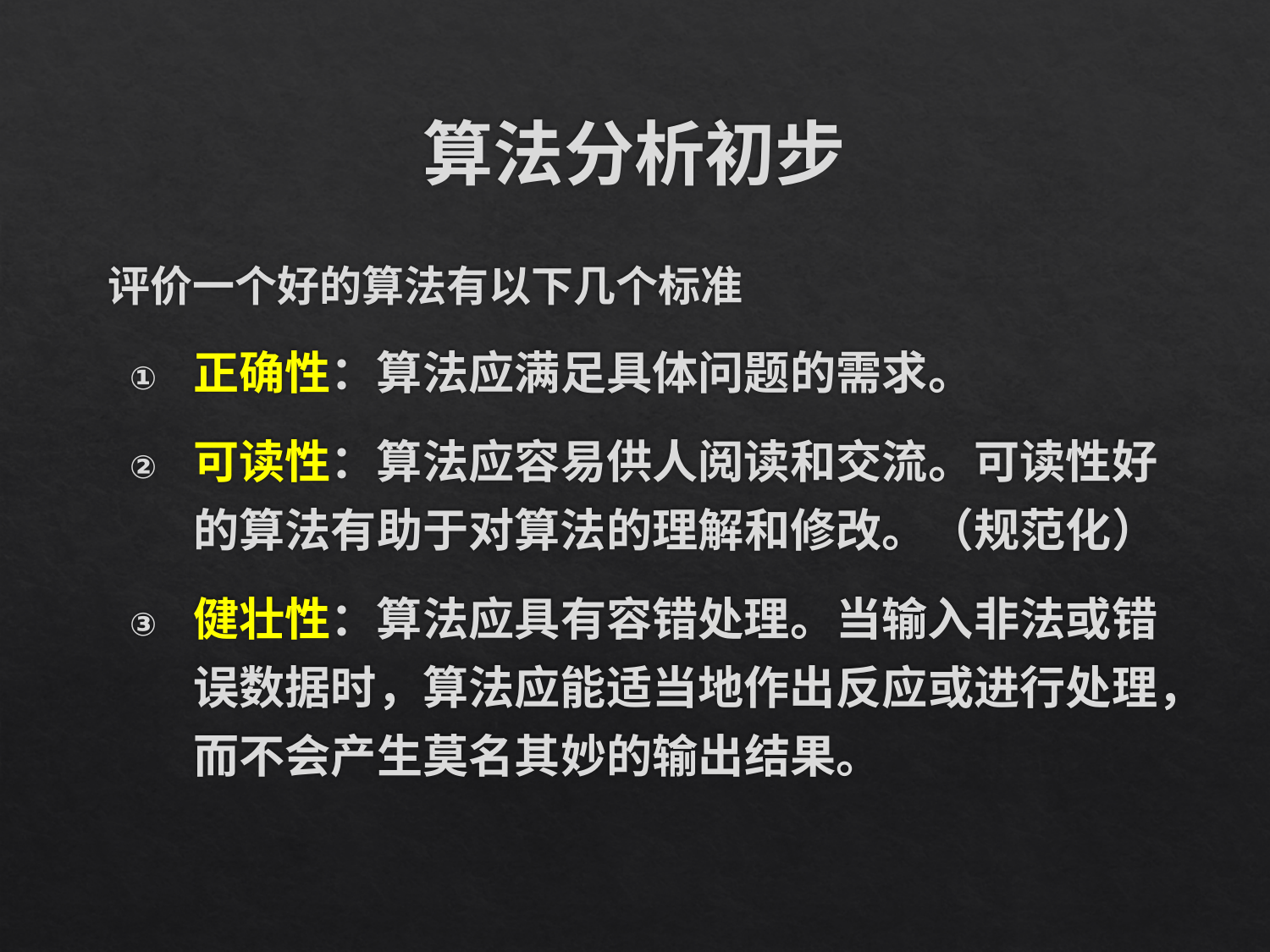

# 算法分析初步
评价一个好的算法有以下几个标准
正确性：算法应满足具体问题的需求。
可读性：算法应容易供人阅读和交流。可读性好的算法有助于对算法的理解和修改。（规范化）
健壮性：算法应具有容错处理。当输入非法或错误数据时，算法应能适当地作出反应或进行处理，而不会产生莫名其妙的输出结果。